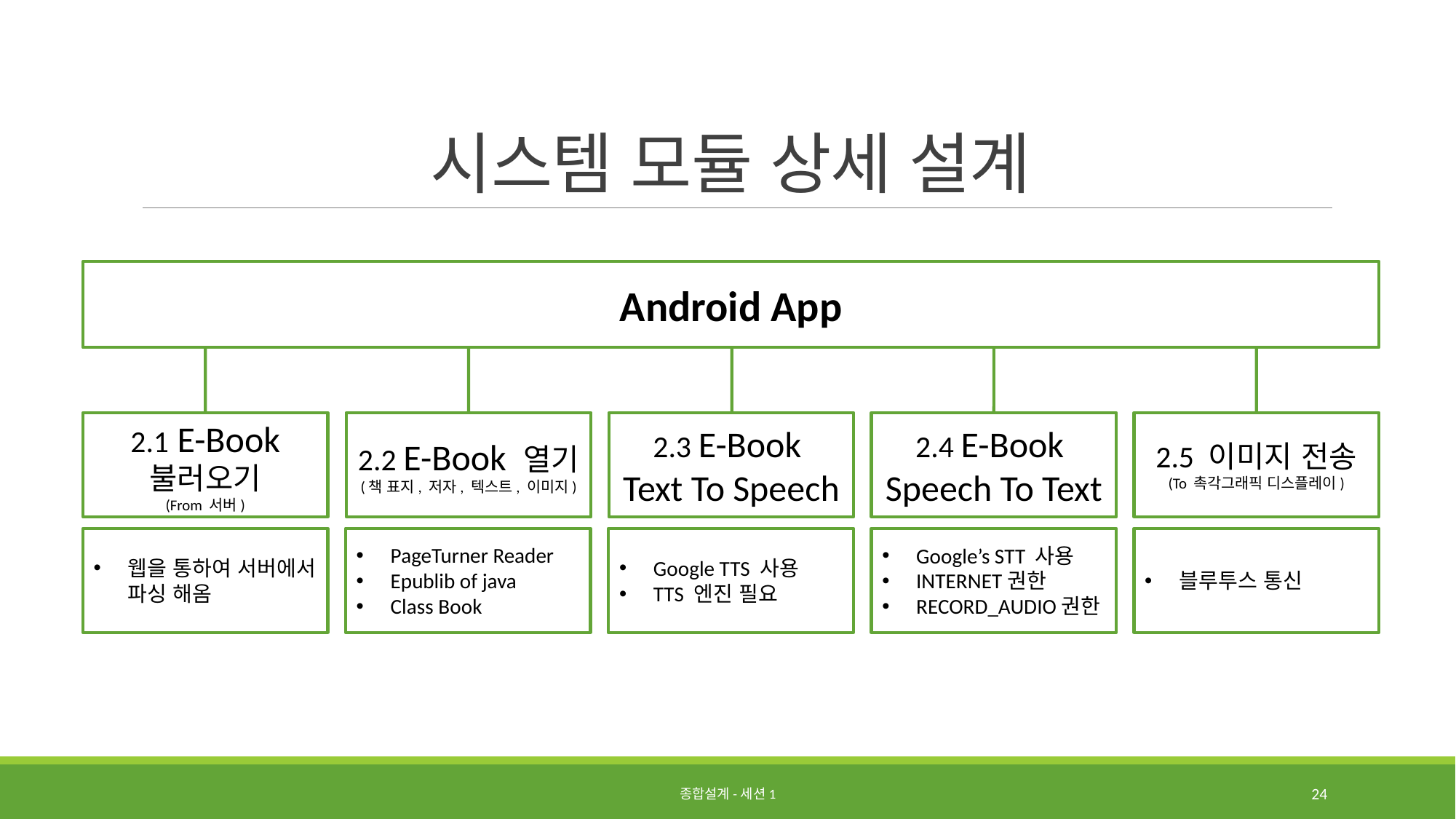

# 시스템 모듈 상세 설계
모듈
Android App
2.1 E-Book 불러오기
(From 서버)
2.3 E-Book
Text To Speech
2.4 E-Book
Speech To Text
2.5 이미지 전송
(To 촉각그래픽 디스플레이)
2.2 E-Book 열기
(책 표지, 저자, 텍스트, 이미지)
웹을 통하여 서버에서 파싱 해옴
PageTurner Reader
Epublib of java
Class Book
블루투스 통신
Google TTS 사용
TTS 엔진 필요
Google’s STT 사용
INTERNET권한
RECORD_AUDIO권한
종합설계-세션1
24